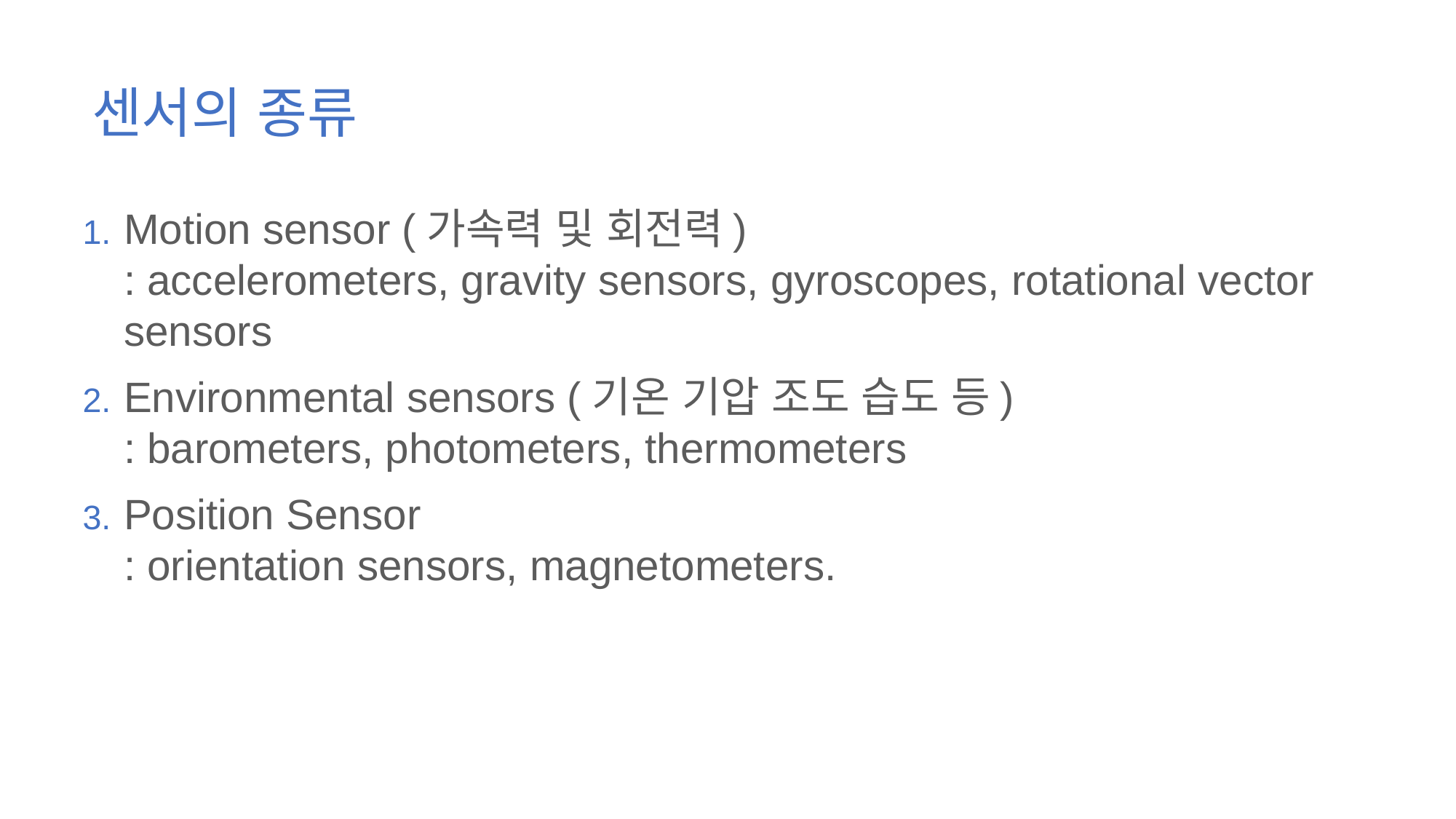

# 센서의 종류
Motion sensor (가속력 및 회전력)
: accelerometers, gravity sensors, gyroscopes, rotational vector sensors
Environmental sensors (기온 기압 조도 습도 등)
: barometers, photometers, thermometers
Position Sensor
: orientation sensors, magnetometers.